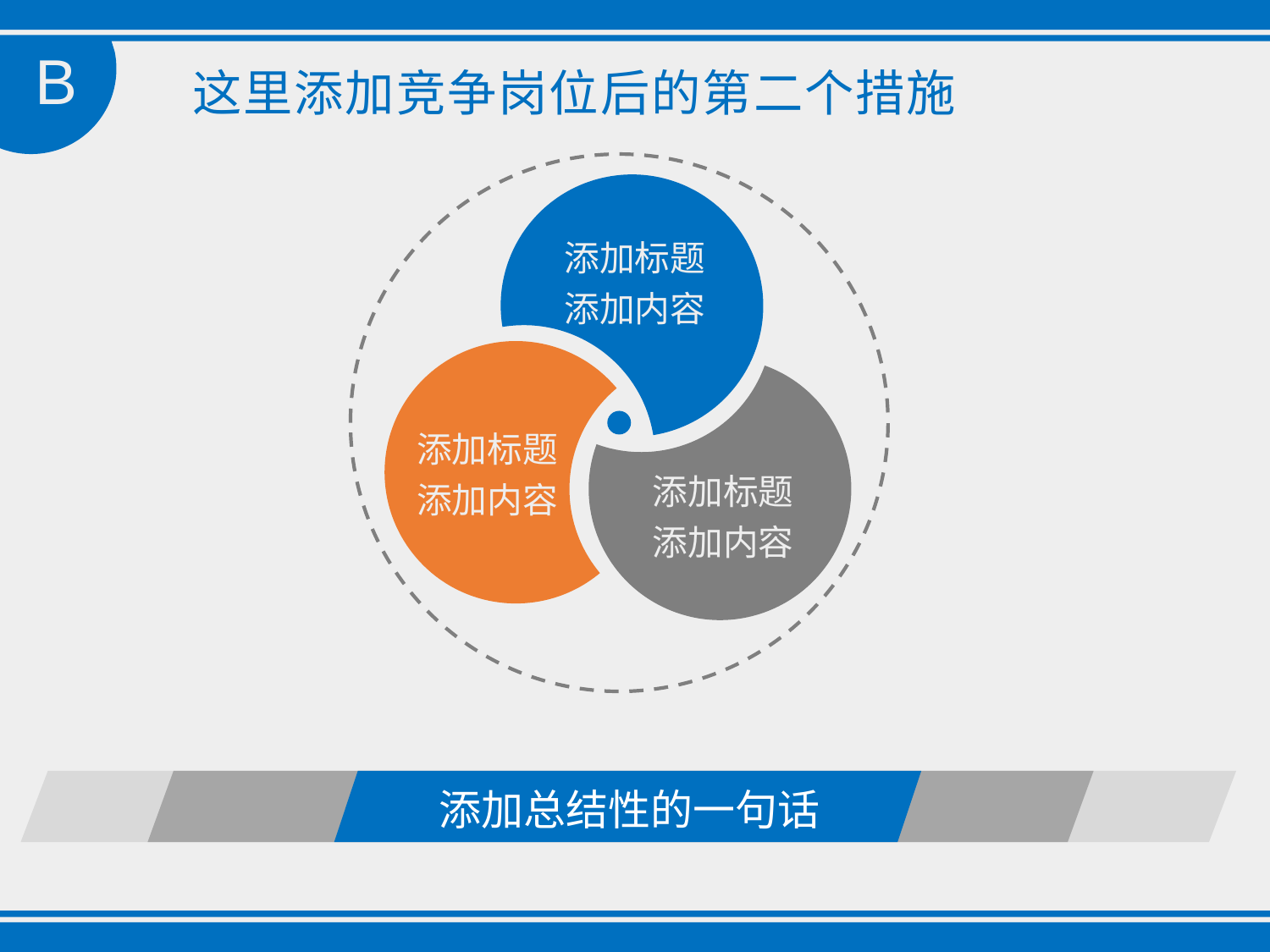

B

　　这里添加竞争岗位后的第二个措施

添加标题
添加内容

添加标题
添加内容
添加标题
添加内容

添加总结性的一句话